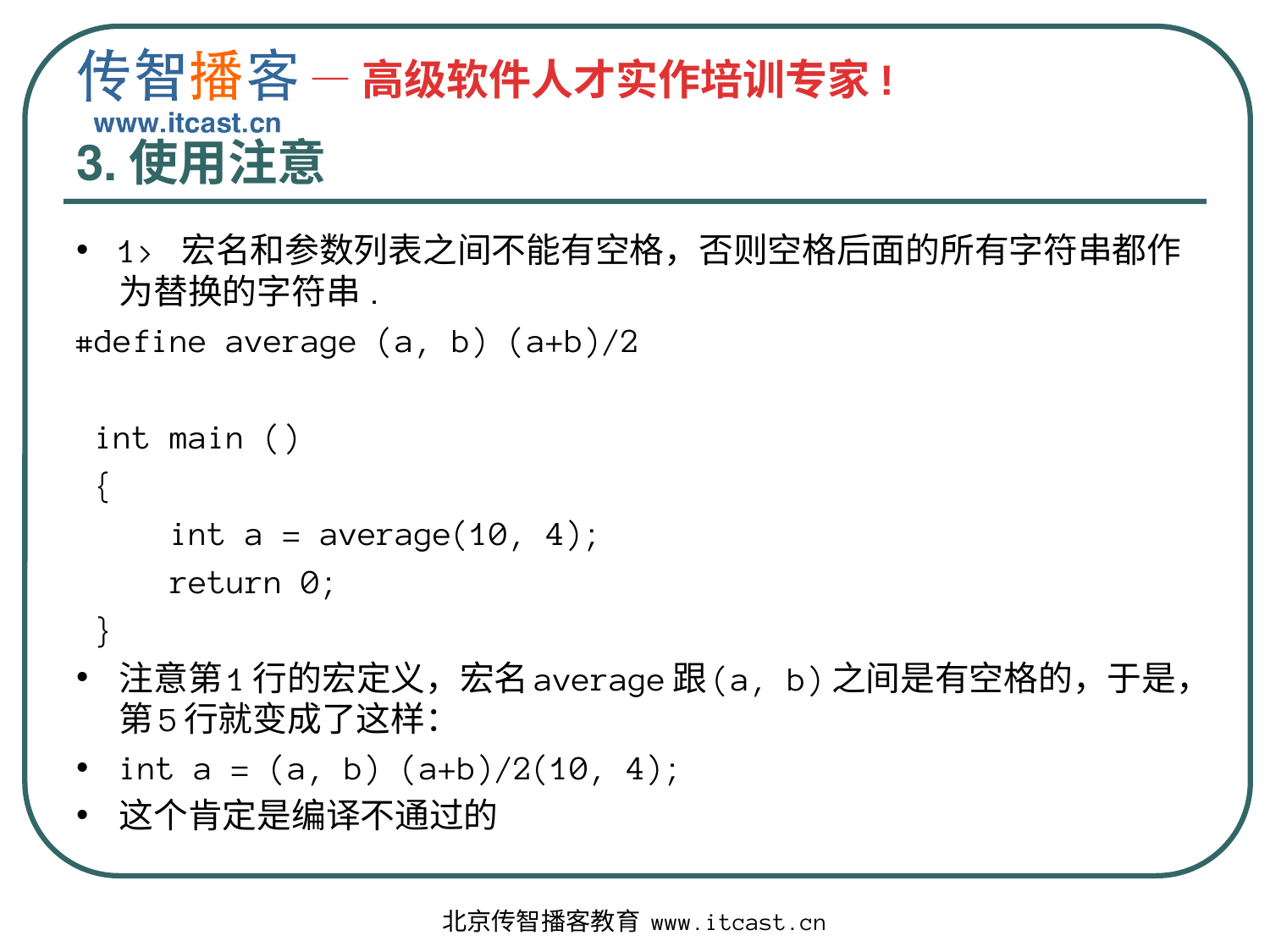

# 3.使用注意
1> 宏名和参数列表之间不能有空格，否则空格后面的所有字符串都作为替换的字符串.
#define average (a, b) (a+b)/2

 int main ()
 {
     int a = average(10, 4);
     return 0;
 }
注意第1行的宏定义，宏名average跟(a, b)之间是有空格的，于是，第5行就变成了这样：
int a = (a, b) (a+b)/2(10, 4);
这个肯定是编译不通过的